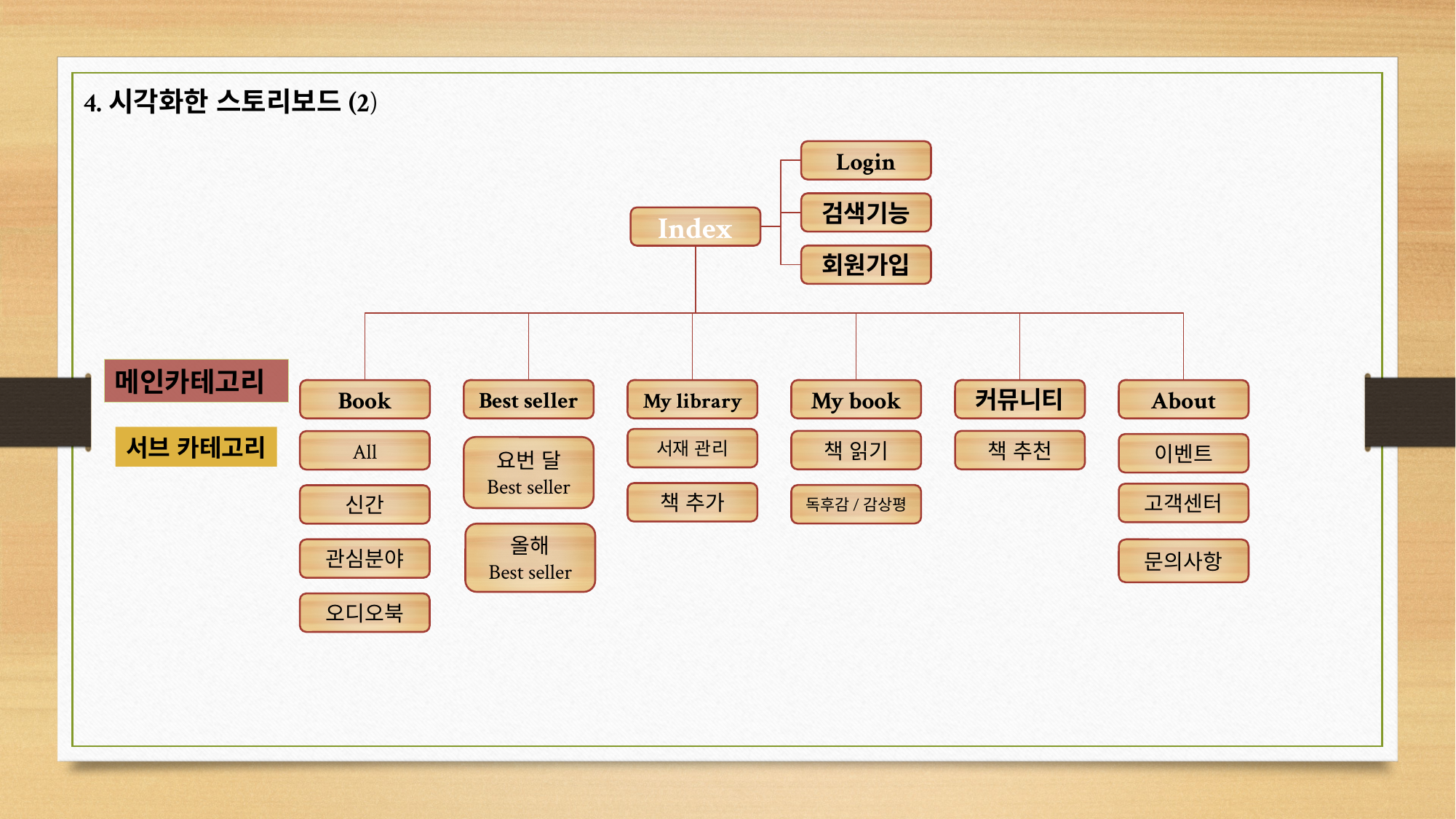

4.시각화한 스토리보드(2)
Login
검색기능
회원가입
Index
Book
All
신간
관심분야
오디오북
Best seller
요번 달
Best seller
올해
Best seller
My library
서재 관리
책 추가
My book
책 읽기
독후감/감상평
커뮤니티
책 추천
About
이벤트
고객센터
문의사항
메인카테고리
서브 카테고리